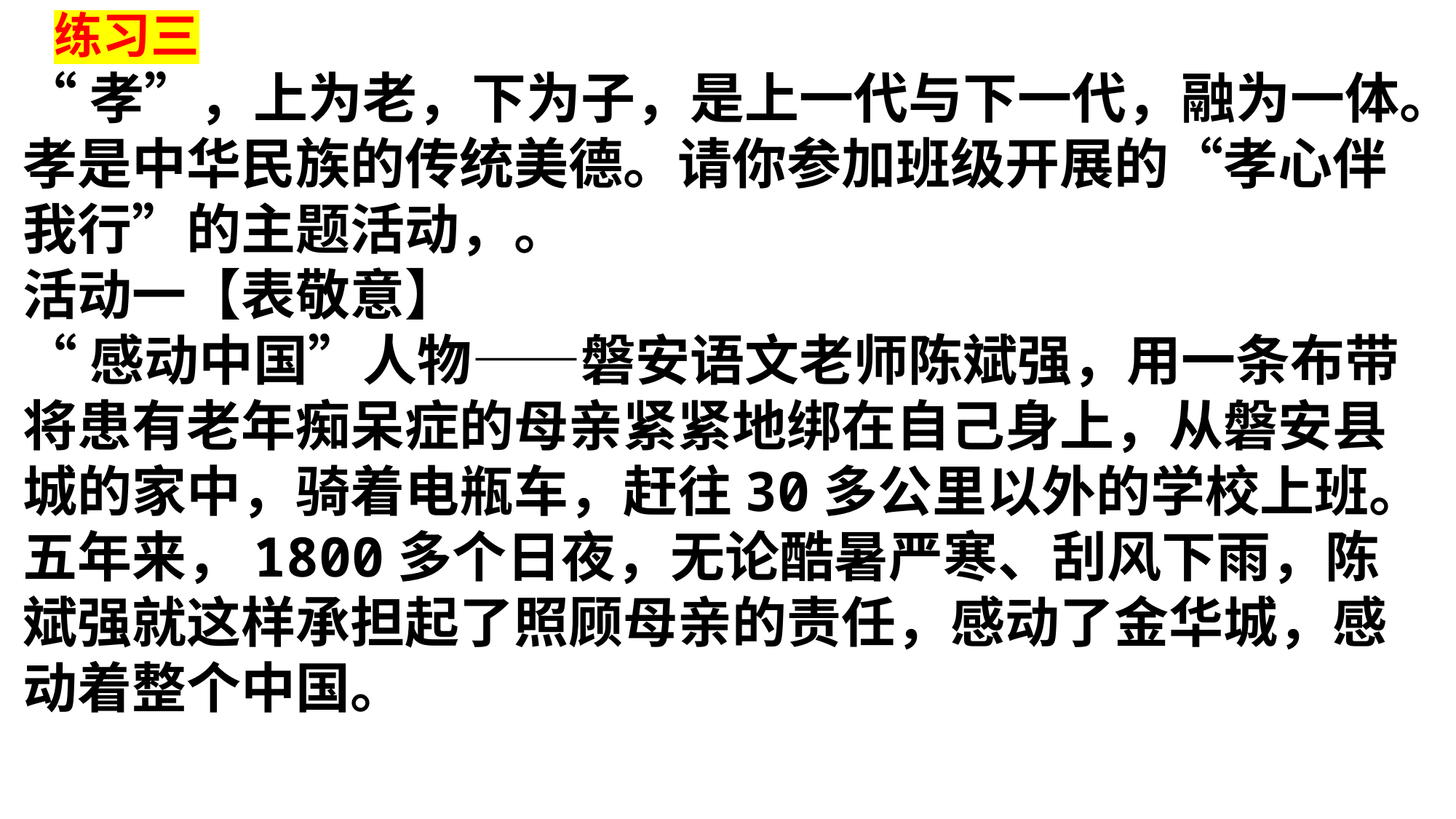

“孝”，上为老，下为子，是上一代与下一代，融为一体。孝是中华民族的传统美德。请你参加班级开展的“孝心伴我行”的主题活动，。
活动一【表敬意】
“感动中国”人物——磐安语文老师陈斌强，用一条布带将患有老年痴呆症的母亲紧紧地绑在自己身上，从磐安县城的家中，骑着电瓶车，赶往30多公里以外的学校上班。五年来，1800多个日夜，无论酷暑严寒、刮风下雨，陈斌强就这样承担起了照顾母亲的责任，感动了金华城，感动着整个中国。

练习三